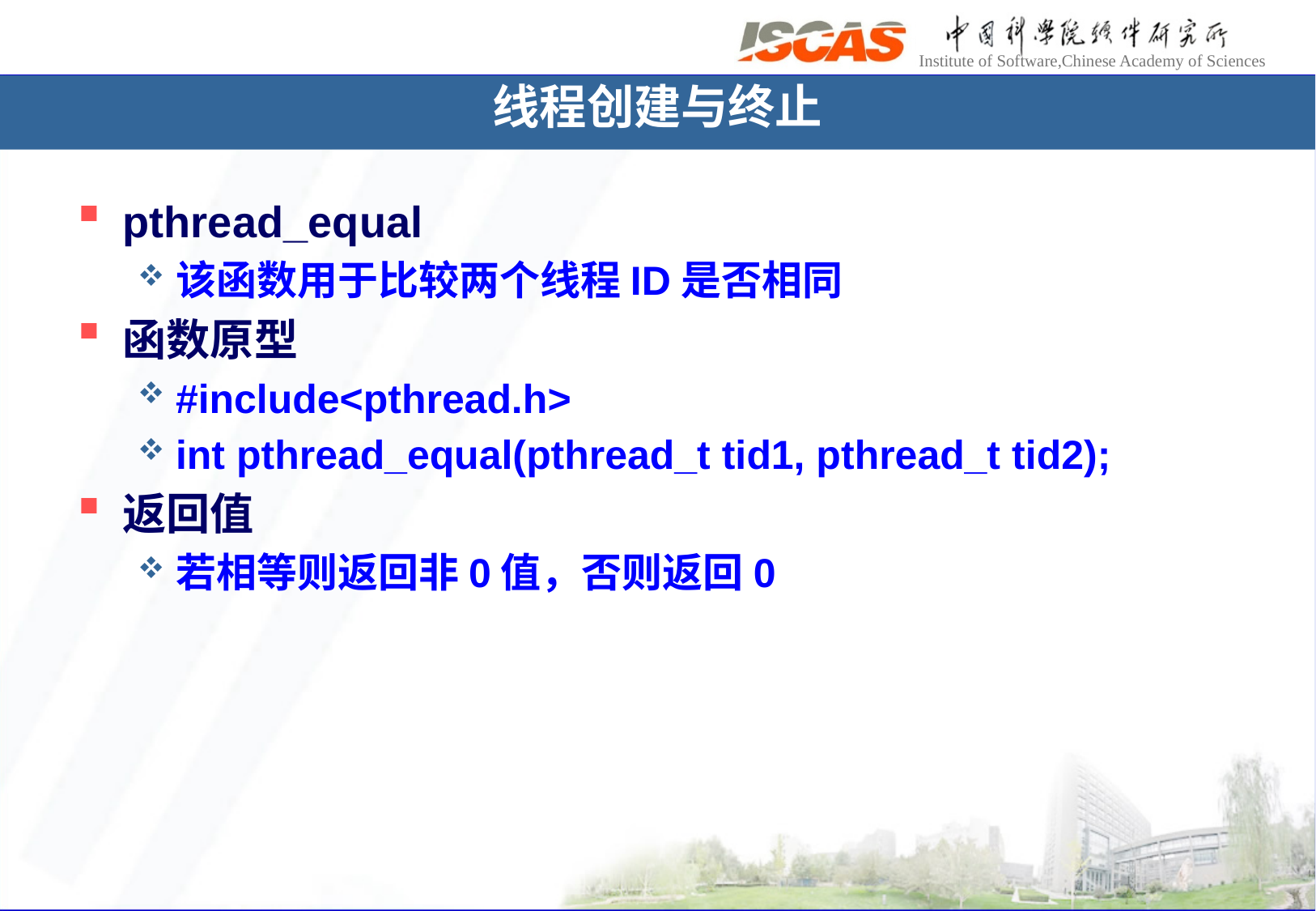

# 线程创建与终止
pthread_equal
该函数用于比较两个线程ID是否相同
函数原型
#include<pthread.h>
int pthread_equal(pthread_t tid1, pthread_t tid2);
返回值
若相等则返回非0值，否则返回0